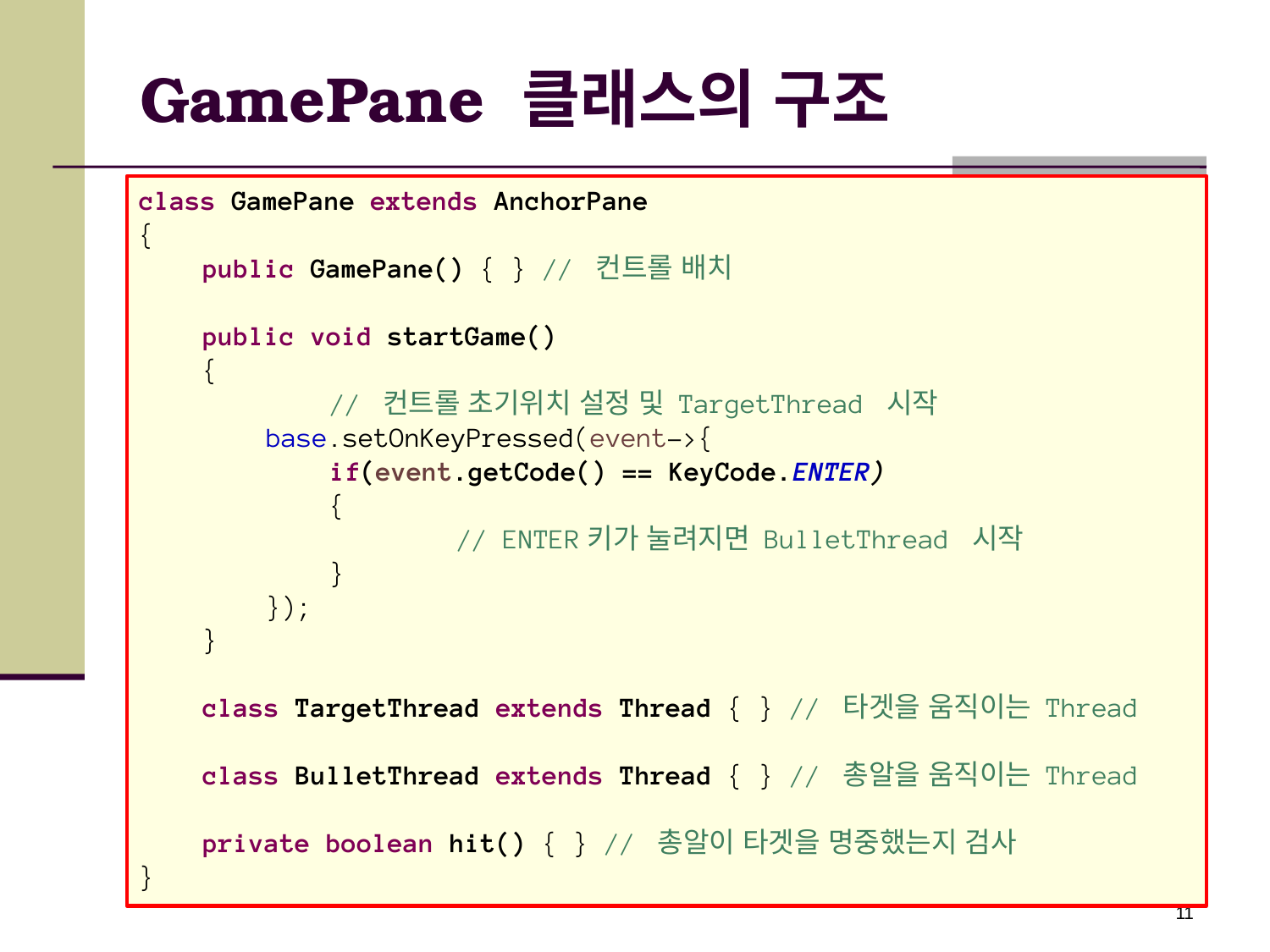

# GamePane 클래스의 구조

class GamePane extends AnchorPane
{
public GamePane() { } // 컨트롤 배치

public void startGame()
{
	// 컨트롤 초기위치 설정 및 TargetThread 시작
base.setOnKeyPressed(event->{
if(event.getCode() == KeyCode.ENTER)
{
	// ENTER키가 눌려지면 BulletThread 시작
}
});
}

class TargetThread extends Thread { } // 타겟을 움직이는 Thread

class BulletThread extends Thread { } // 총알을 움직이는 Thread

private boolean hit() { } // 총알이 타겟을 명중했는지 검사
}

11